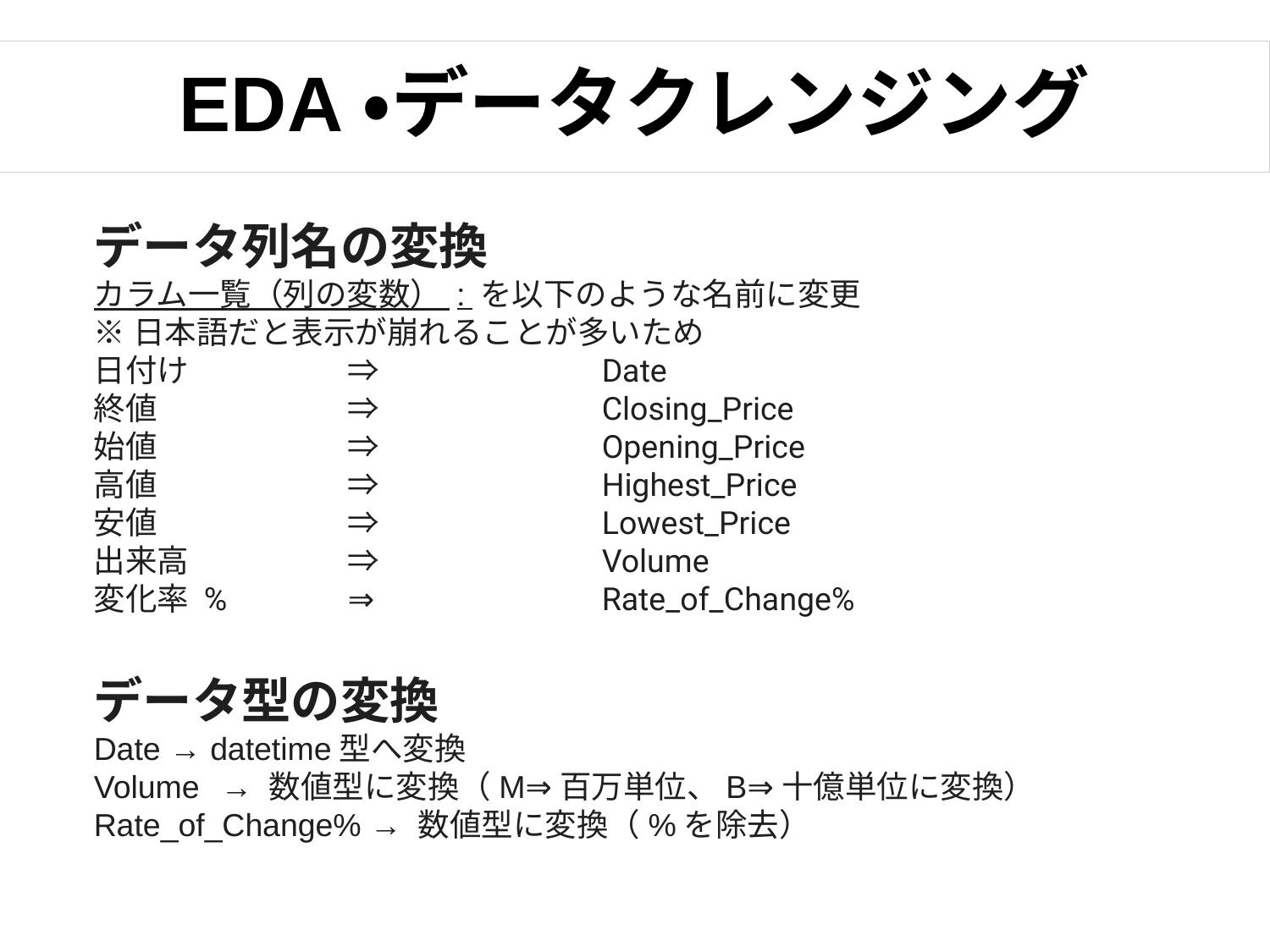

EDA・データクレンジング
データ列名の変換
カラム一覧（列の変数） : を以下のような名前に変更
※日本語だと表示が崩れることが多いため
日付け		⇒		Date
終値		⇒		Closing_Price
始値		⇒		Opening_Price
高値		⇒		Highest_Price
安値		⇒		Lowest_Price
出来高		⇒		Volume
変化率 %	⇒		Rate_of_Change%
データ型の変換
Date → datetime型へ変換
Volume 	→ 数値型に変換（M⇒百万単位、B⇒十億単位に変換）
Rate_of_Change% → 数値型に変換（%を除去）